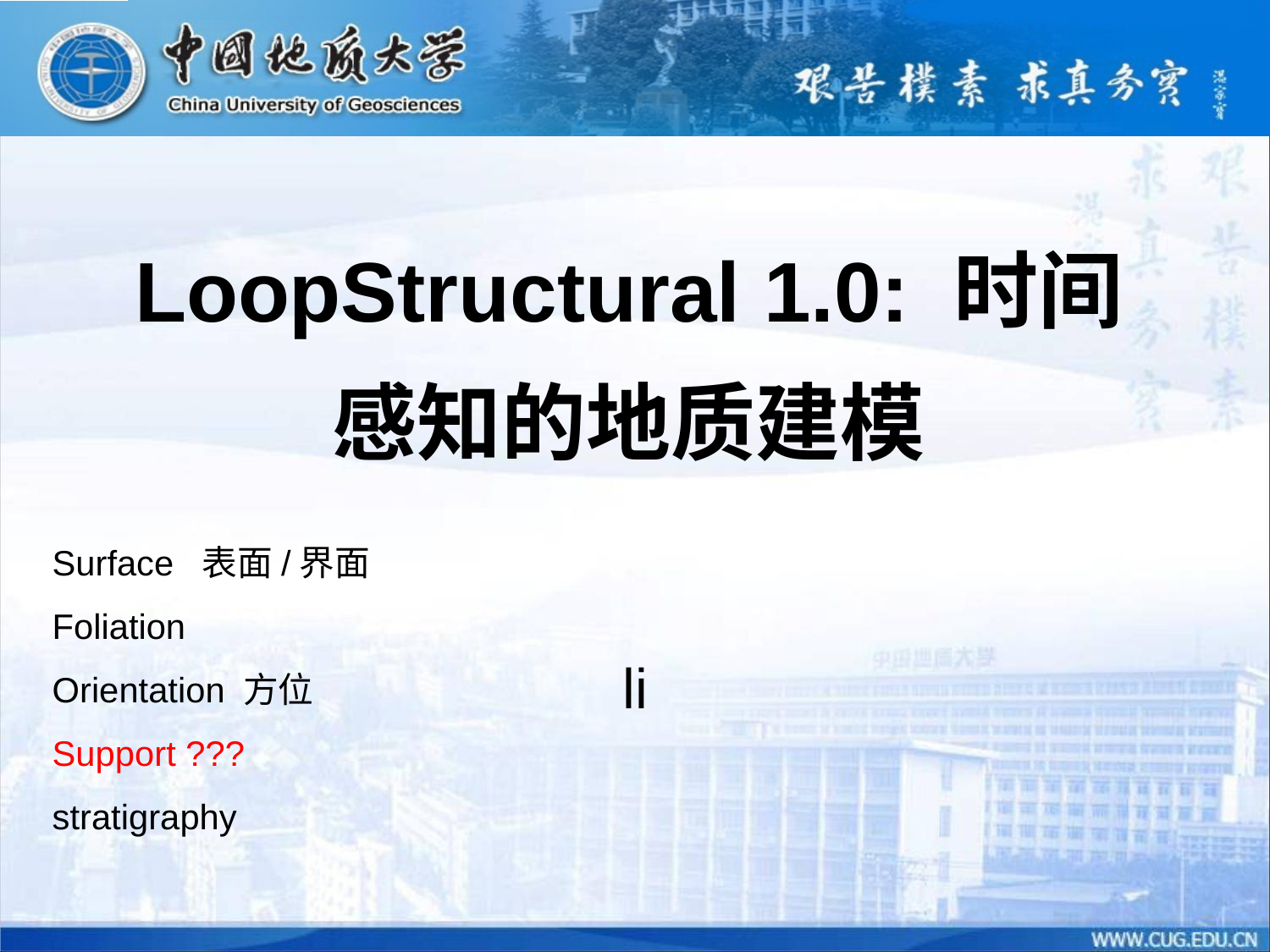

# LoopStructural 1.0: 时间感知的地质建模
Surface  表面/界面
Foliation
Orientation 方位
Support ???
stratigraphy

li